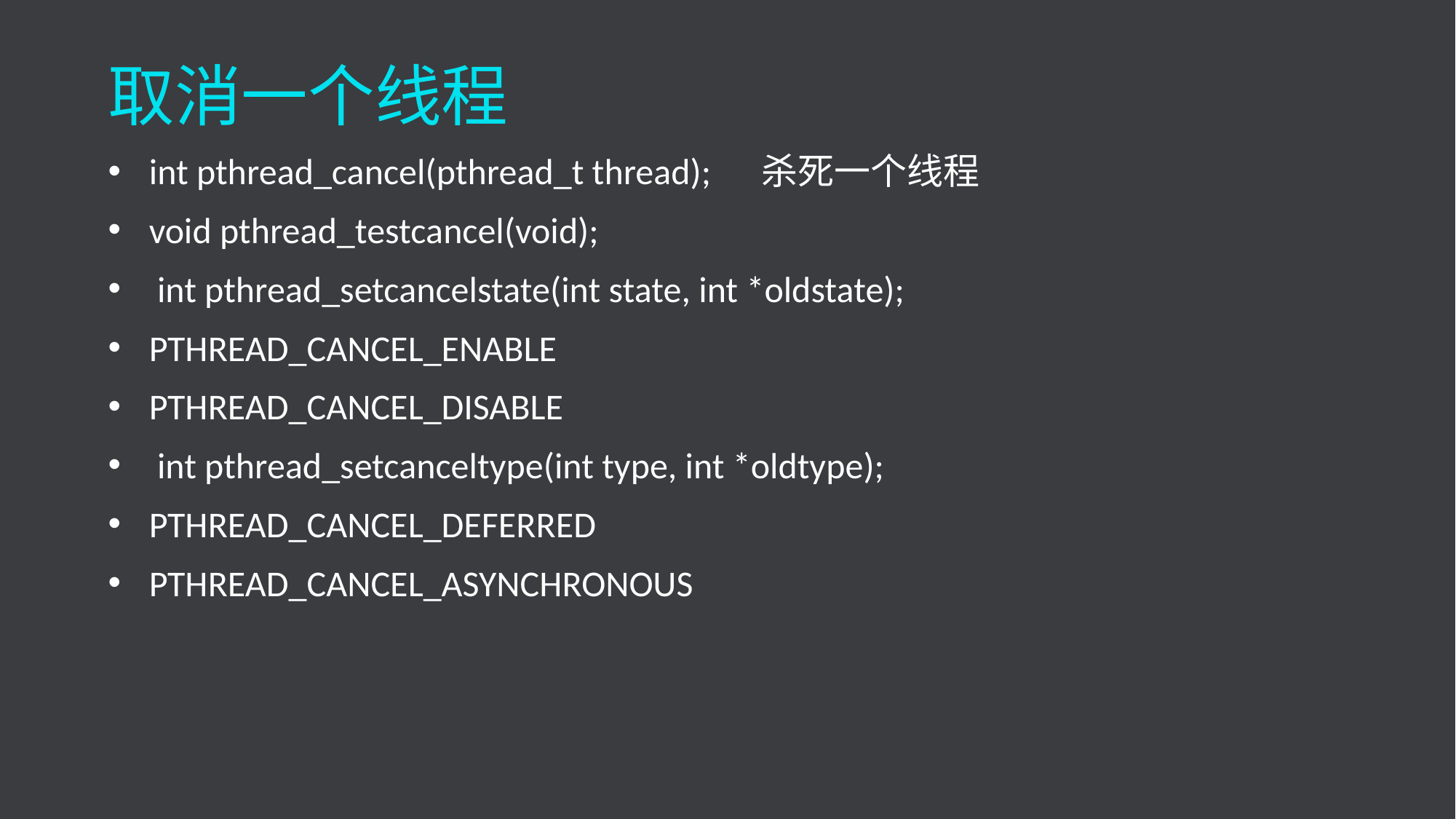

取消一个线程
int pthread_cancel(pthread_t thread);     杀死一个线程
void pthread_testcancel(void);
 int pthread_setcancelstate(int state, int *oldstate);
PTHREAD_CANCEL_ENABLE
PTHREAD_CANCEL_DISABLE
 int pthread_setcanceltype(int type, int *oldtype);
PTHREAD_CANCEL_DEFERRED
PTHREAD_CANCEL_ASYNCHRONOUS